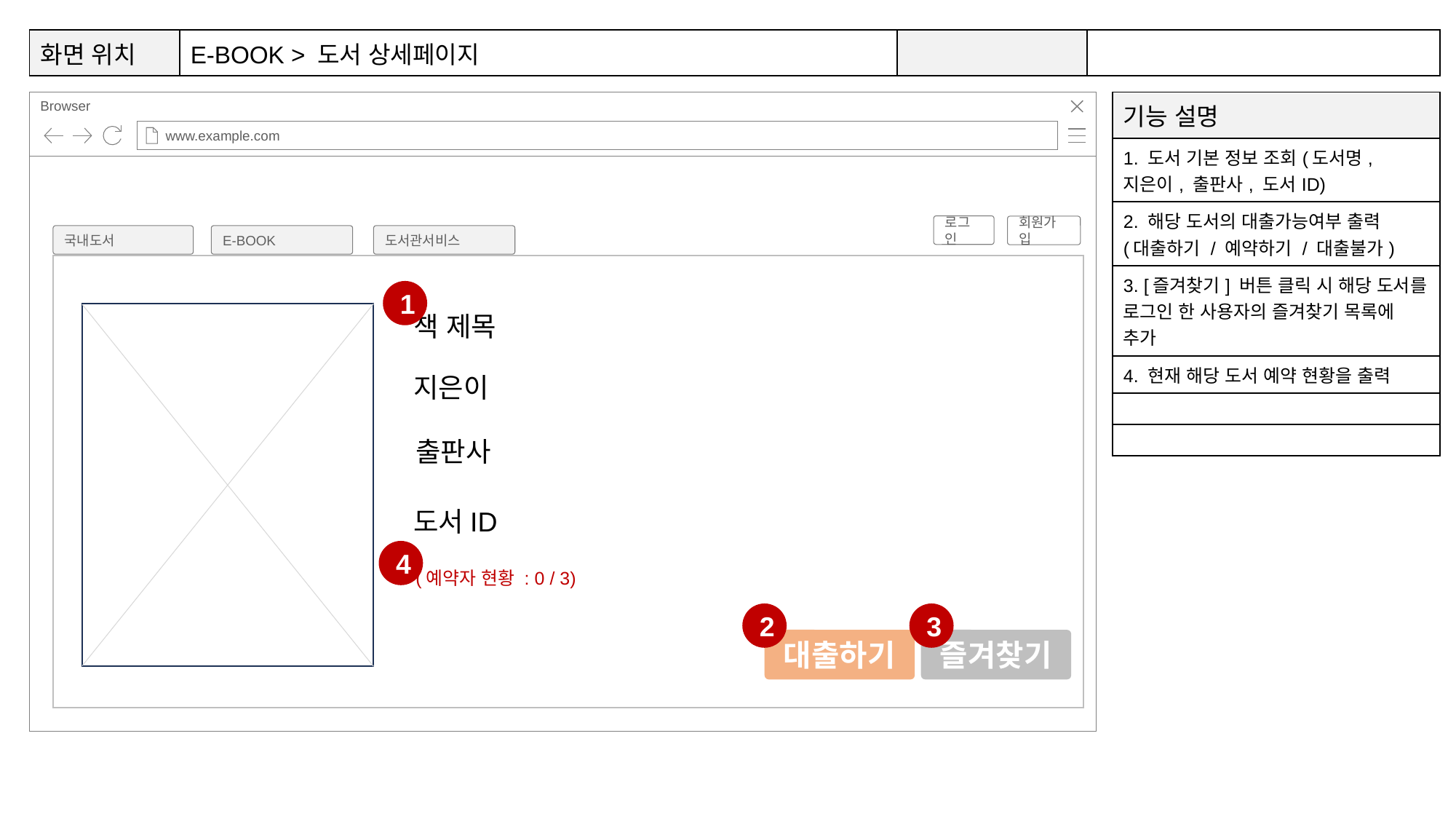

| 화면 위치 | E-BOOK > 도서 상세페이지 |  |  |
| --- | --- | --- | --- |
5
8
9
6
7
| 기능 설명 |
| --- |
| 1. 도서 기본 정보 조회(도서명, 지은이, 출판사, 도서ID) |
| 2. 해당 도서의 대출가능여부 출력 (대출하기 / 예약하기 / 대출불가) |
| 3. [즐겨찾기] 버튼 클릭 시 해당 도서를 로그인 한 사용자의 즐겨찾기 목록에 추가 |
| 4. 현재 해당 도서 예약 현황을 출력 |
|  |
|  |
로그인
회원가입
국내도서
E-BOOK
도서관서비스

1

책 제목
지은이
출판사
도서ID
4
(예약자 현황 : 0 / 3)
2
3
대출하기
즐겨찾기